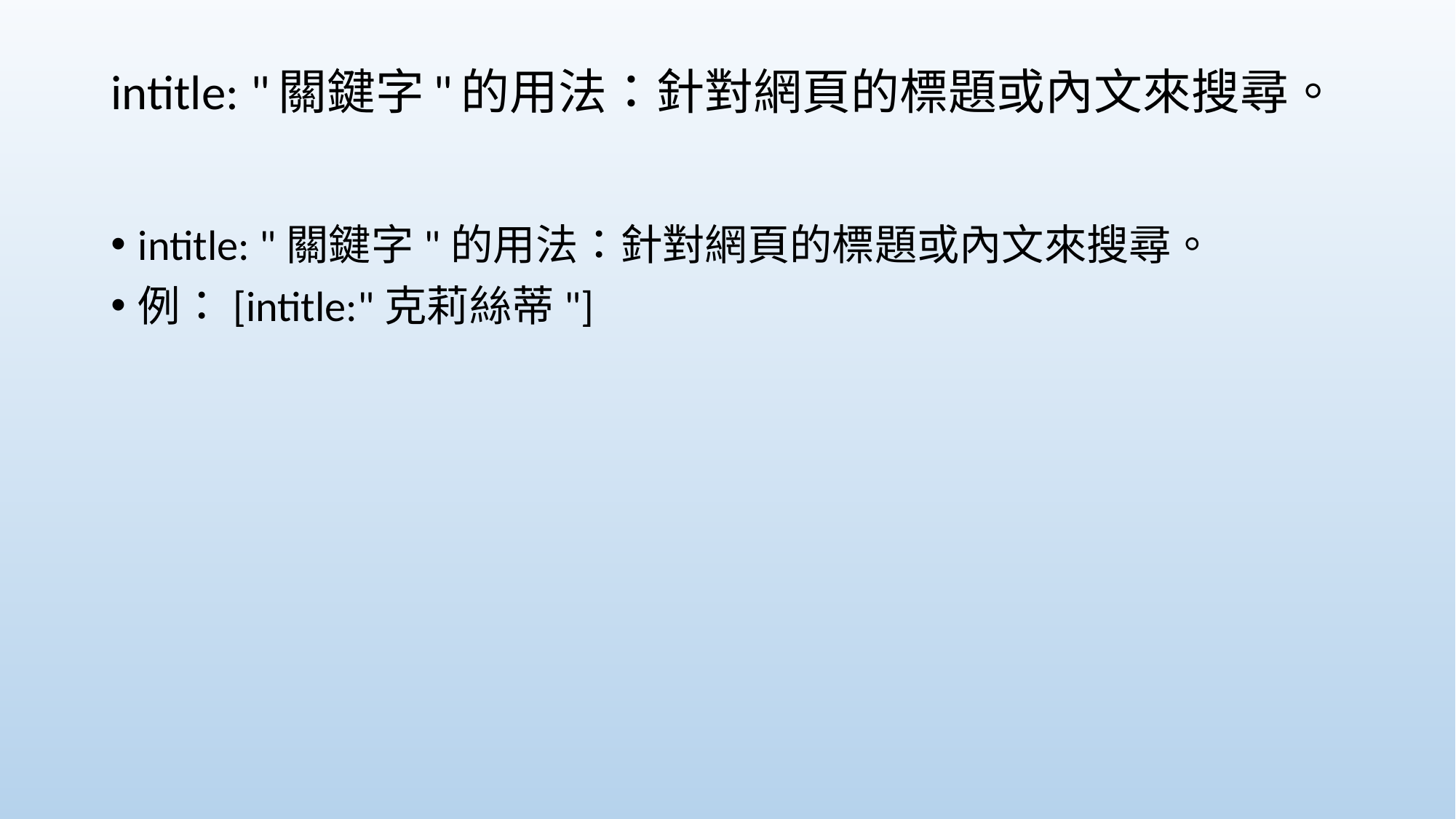

# intitle: "關鍵字"的用法：針對網頁的標題或內文來搜尋。
intitle: "關鍵字"的用法：針對網頁的標題或內文來搜尋。
例：[intitle:"克莉絲蒂"]